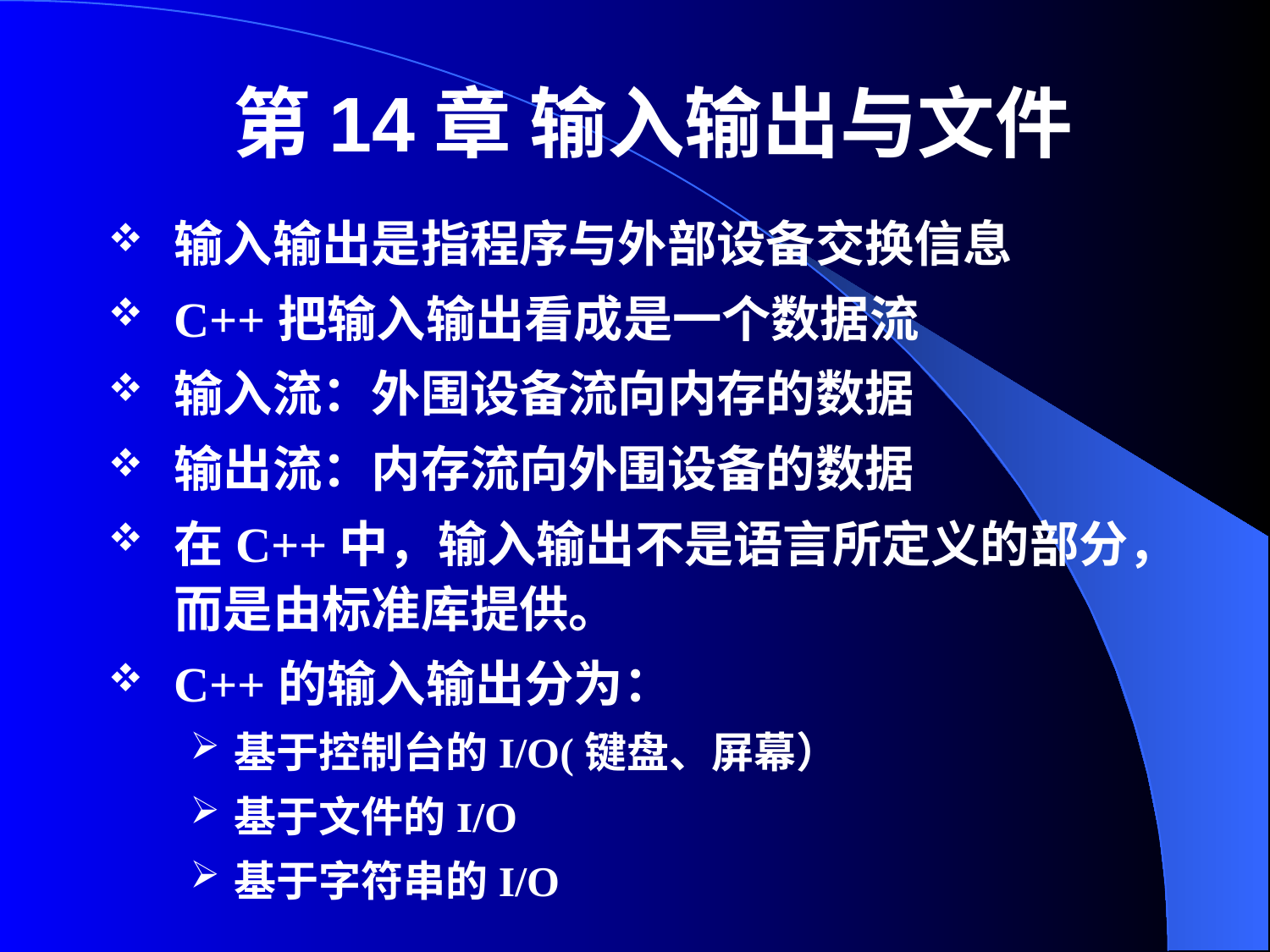

# 第14章 输入输出与文件
输入输出是指程序与外部设备交换信息
C++把输入输出看成是一个数据流
输入流：外围设备流向内存的数据
输出流：内存流向外围设备的数据
在C++中，输入输出不是语言所定义的部分，而是由标准库提供。
C++的输入输出分为：
基于控制台的I/O(键盘、屏幕）
基于文件的I/O
基于字符串的I/O